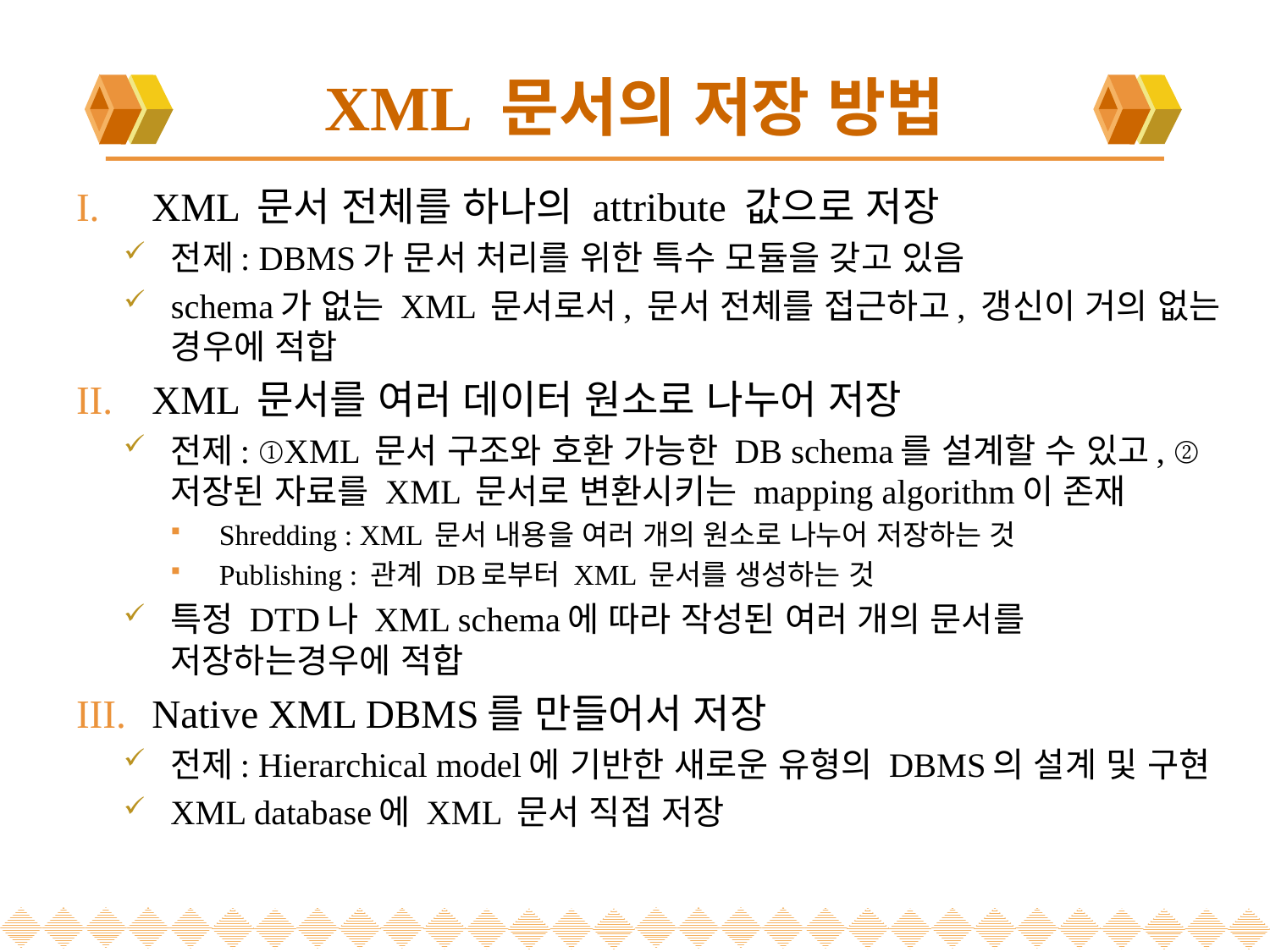

# XML 문서의 저장 방법
XML 문서 전체를 하나의 attribute 값으로 저장
전제: DBMS가 문서 처리를 위한 특수 모듈을 갖고 있음
schema가 없는 XML 문서로서, 문서 전체를 접근하고, 갱신이 거의 없는 경우에 적합
XML 문서를 여러 데이터 원소로 나누어 저장
전제: ①XML 문서 구조와 호환 가능한 DB schema를 설계할 수 있고, ②저장된 자료를 XML 문서로 변환시키는 mapping algorithm이 존재
Shredding : XML 문서 내용을 여러 개의 원소로 나누어 저장하는 것
Publishing : 관계 DB로부터 XML 문서를 생성하는 것
특정 DTD나 XML schema에 따라 작성된 여러 개의 문서를 저장하는경우에 적합
Native XML DBMS를 만들어서 저장
전제: Hierarchical model에 기반한 새로운 유형의 DBMS의 설계 및 구현
XML database에 XML 문서 직접 저장